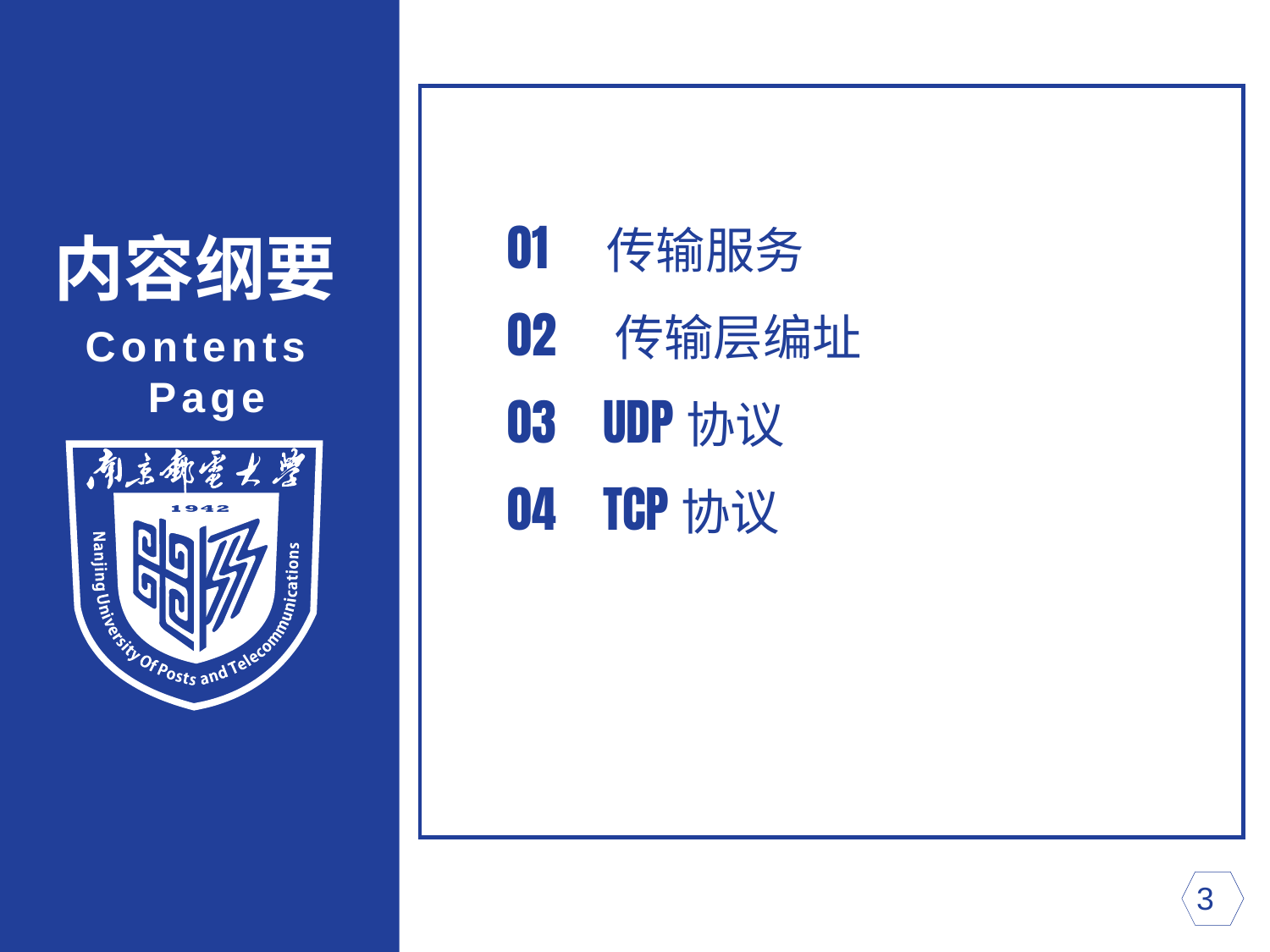

内容纲要
01    传输服务
02    传输层编址
Contents  Page
03    UDP协议

04    TCP协议

 3